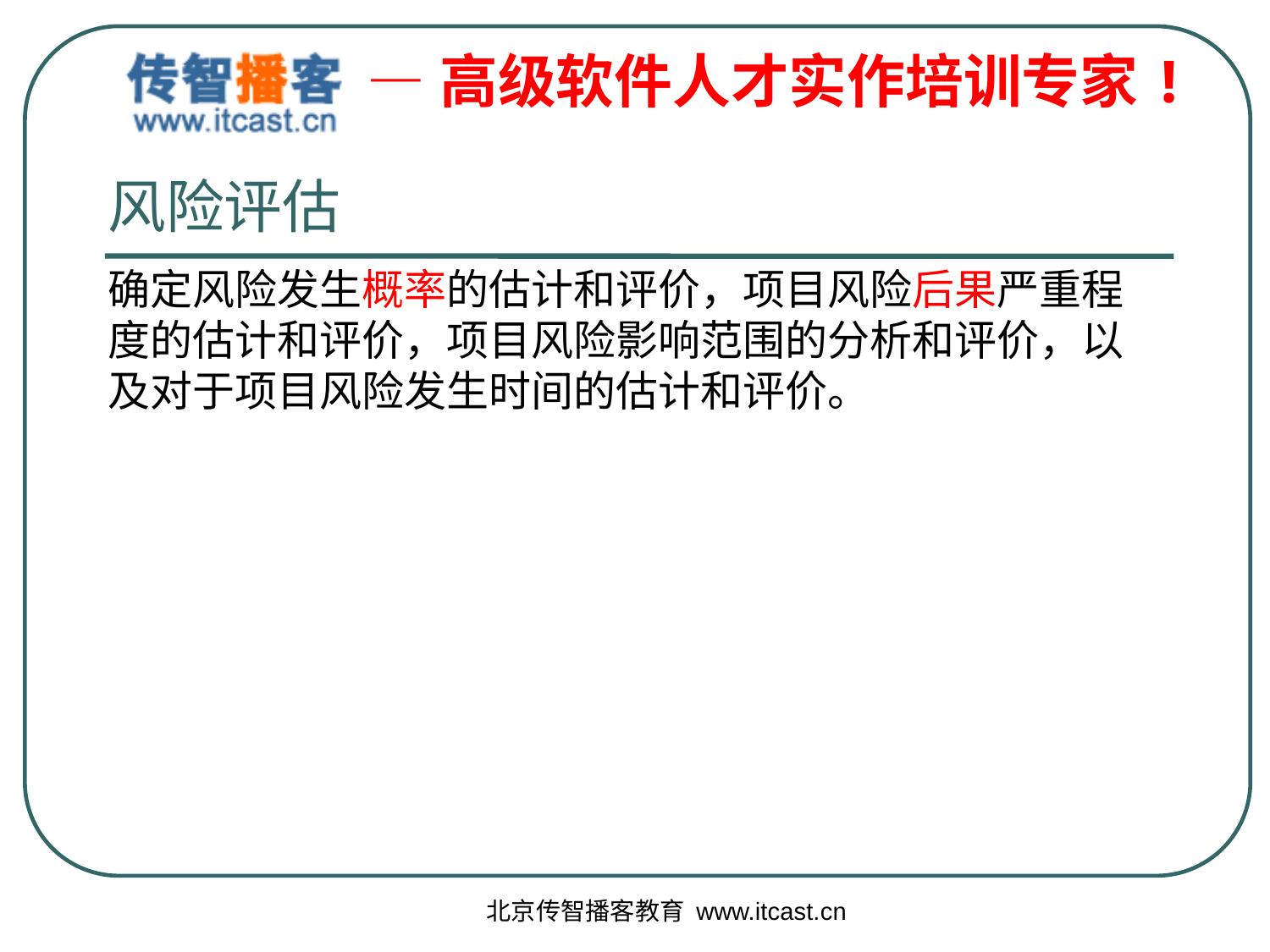

# 风险评估
确定风险发生概率的估计和评价，项目风险后果严重程度的估计和评价，项目风险影响范围的分析和评价，以及对于项目风险发生时间的估计和评价。

北京传智播客教育 www.itcast.cn